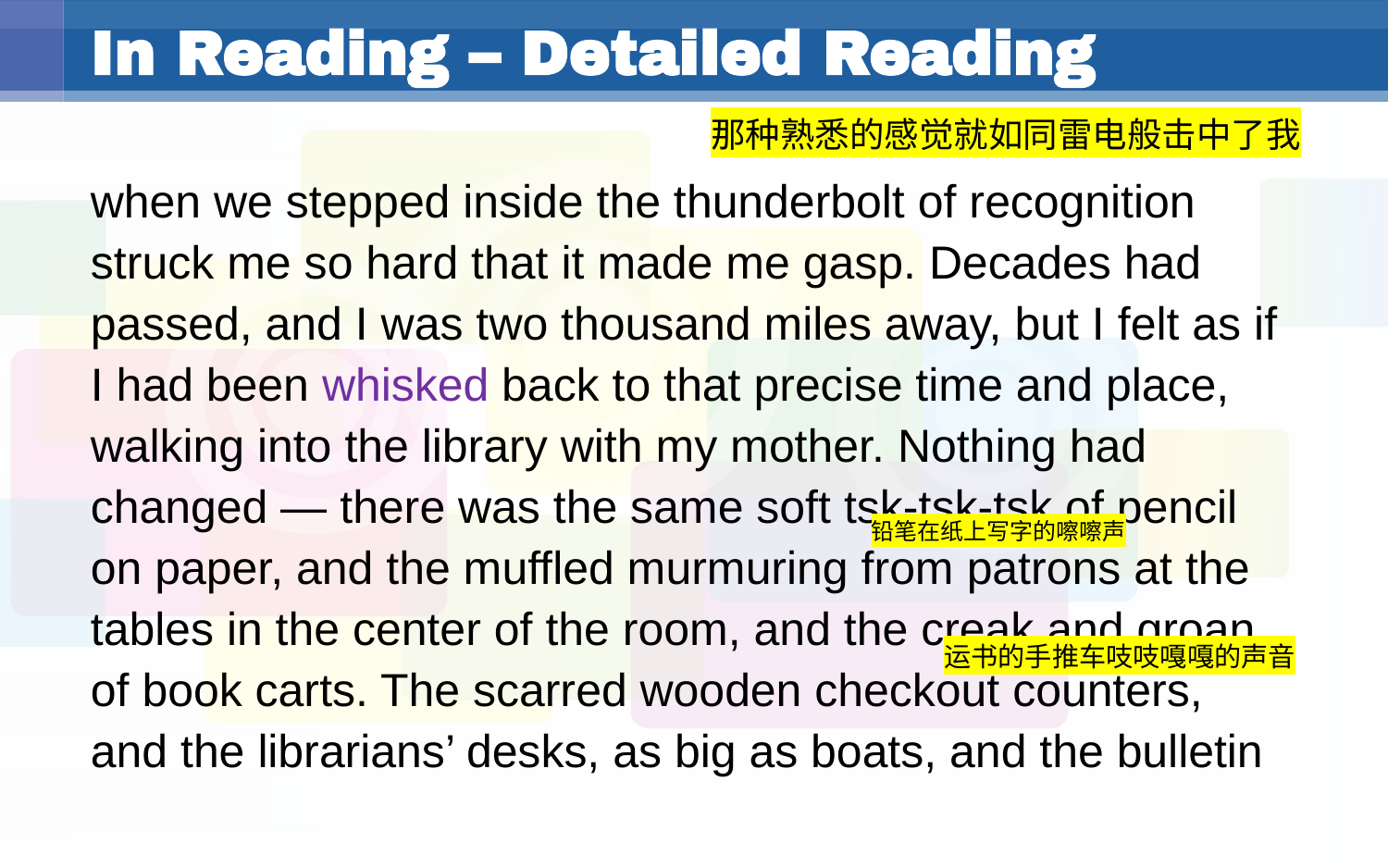

# In Reading – Detailed Reading
那种熟悉的感觉就如同雷电般击中了我
when we stepped inside the thunderbolt of recognition struck me so hard that it made me gasp. Decades had passed, and I was two thousand miles away, but I felt as if I had been whisked back to that precise time and place, walking into the library with my mother. Nothing had changed — there was the same soft tsk-tsk-tsk of pencil on paper, and the muffled murmuring from patrons at the tables in the center of the room, and the creak and groan of book carts. The scarred wooden checkout counters, and the librarians’ desks, as big as boats, and the bulletin
铅笔在纸上写字的嚓嚓声
运书的手推车吱吱嘎嘎的声音